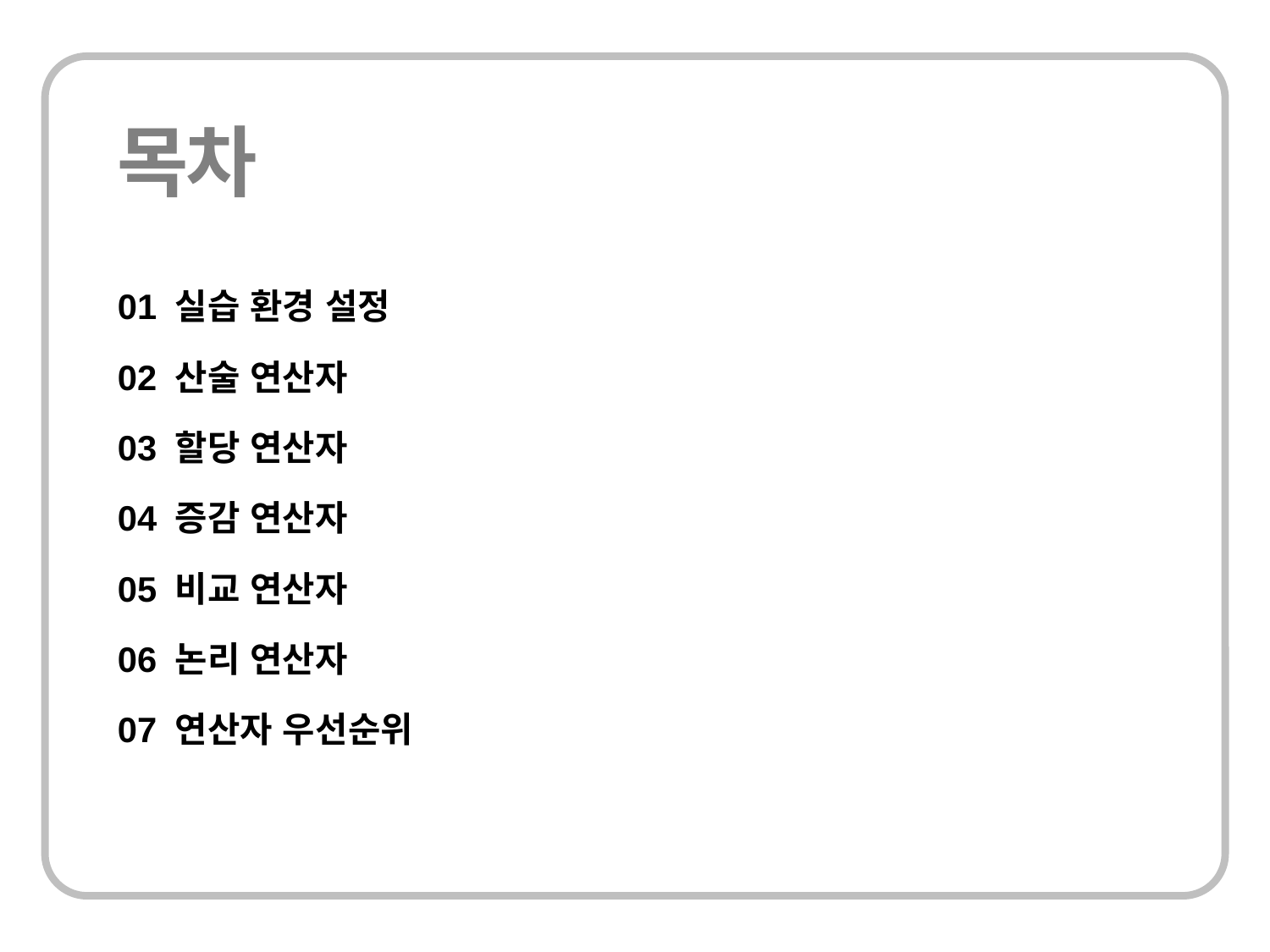

01 실습 환경 설정
02 산술 연산자
03 할당 연산자
04 증감 연산자
05 비교 연산자
06 논리 연산자
07 연산자 우선순위